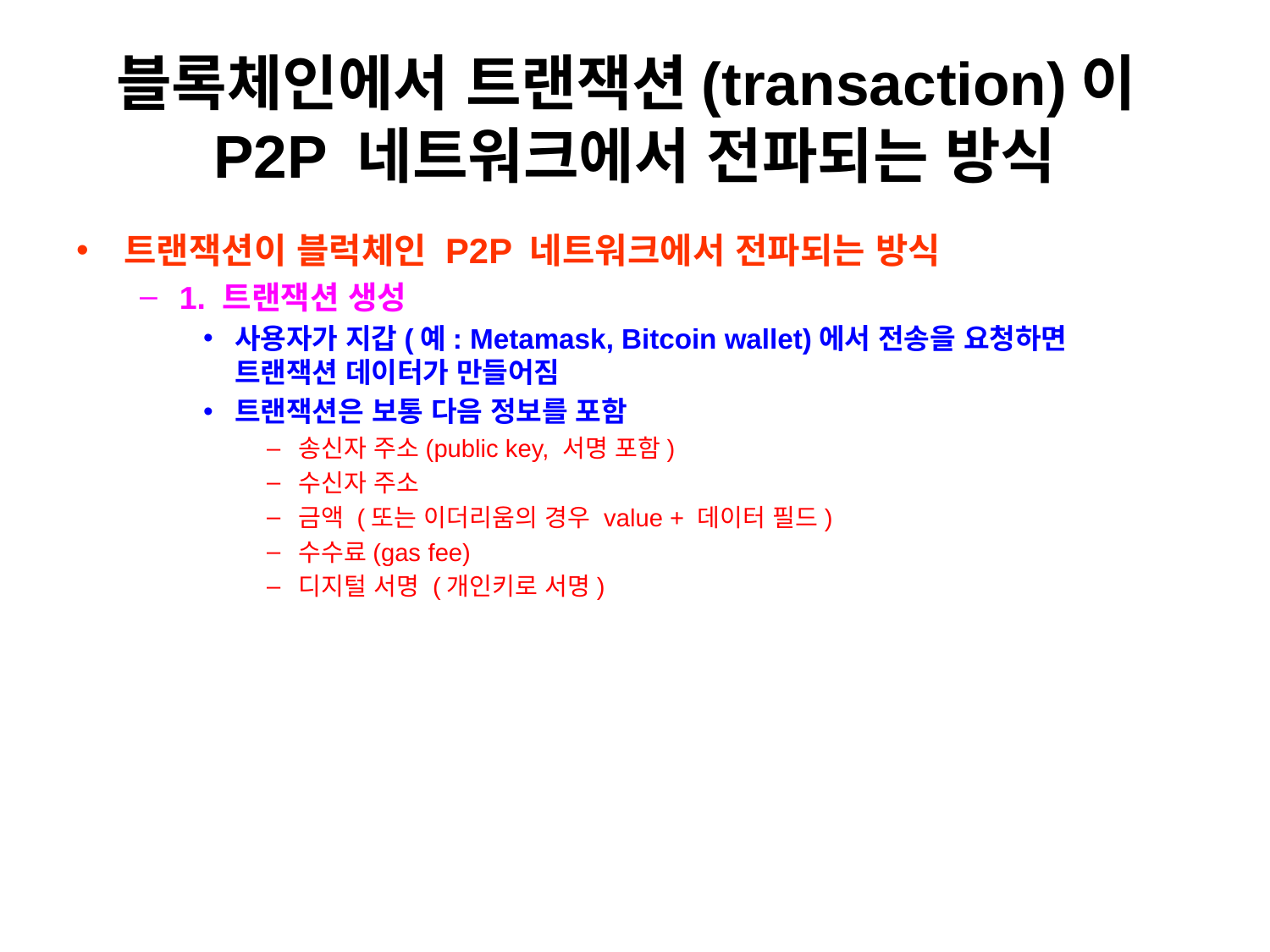

# 블록체인에서 트랜잭션(transaction)이 P2P 네트워크에서 전파되는 방식
트랜잭션이 블럭체인 P2P 네트워크에서 전파되는 방식
1. 트랜잭션 생성
사용자가 지갑(예: Metamask, Bitcoin wallet)에서 전송을 요청하면
트랜잭션 데이터가 만들어짐
트랜잭션은 보통 다음 정보를 포함
송신자 주소(public key, 서명 포함)
수신자 주소
금액 (또는 이더리움의 경우 value + 데이터 필드)
수수료(gas fee)
디지털 서명 (개인키로 서명)